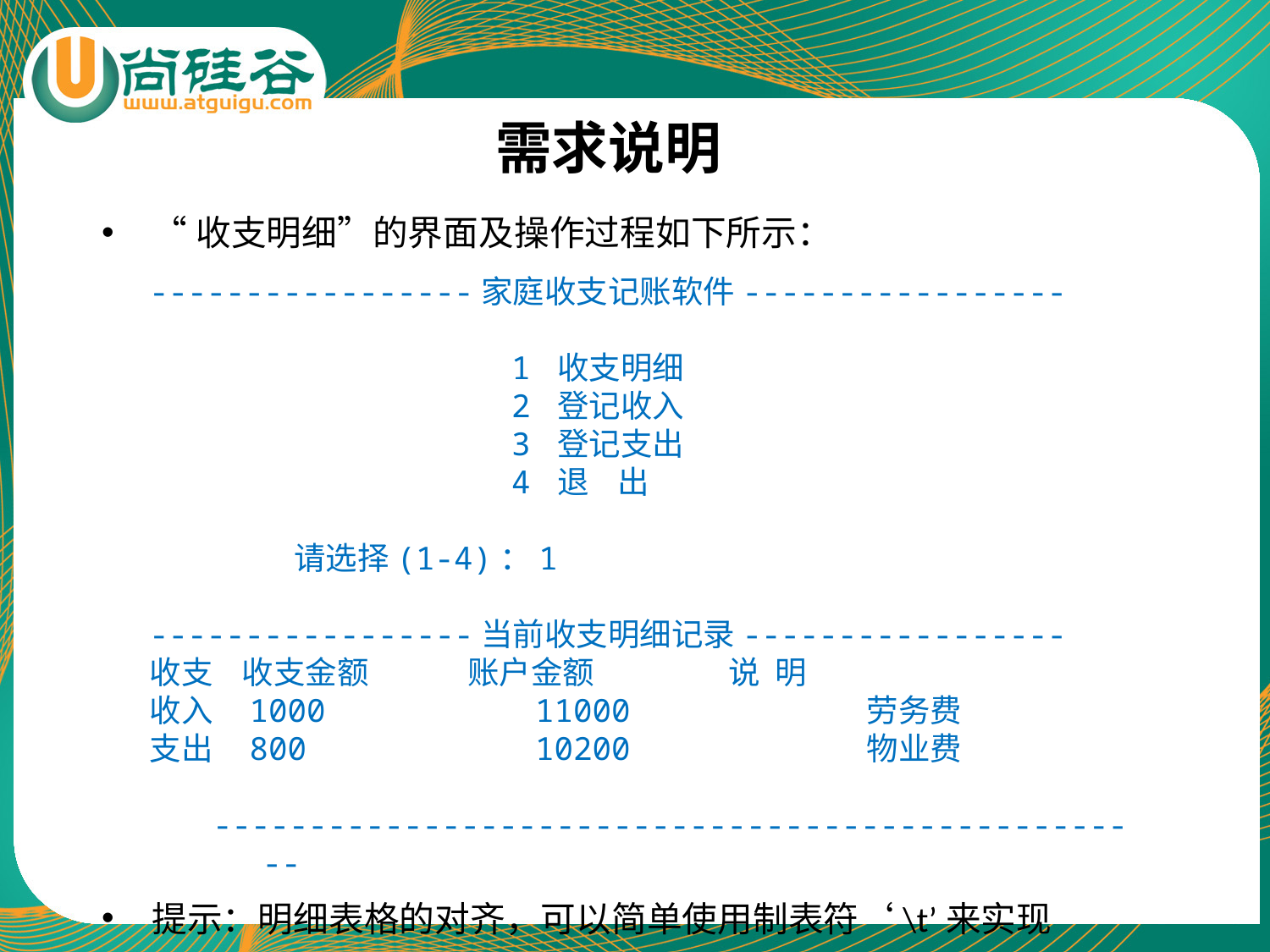

需求说明
“收支明细”的界面及操作过程如下所示：
-----------------家庭收支记账软件-----------------

                   1 收支明细
                   2 登记收入
                   3 登记支出
                   4 退    出

                   请选择(1-4)：1

-----------------当前收支明细记录-----------------
收支    收支金额	  账户金额	   说  明
收入    1000           11000            劳务费
支出    800            10200            物业费

--------------------------------------------------
提示：明细表格的对齐，可以简单使用制表符‘\t’来实现